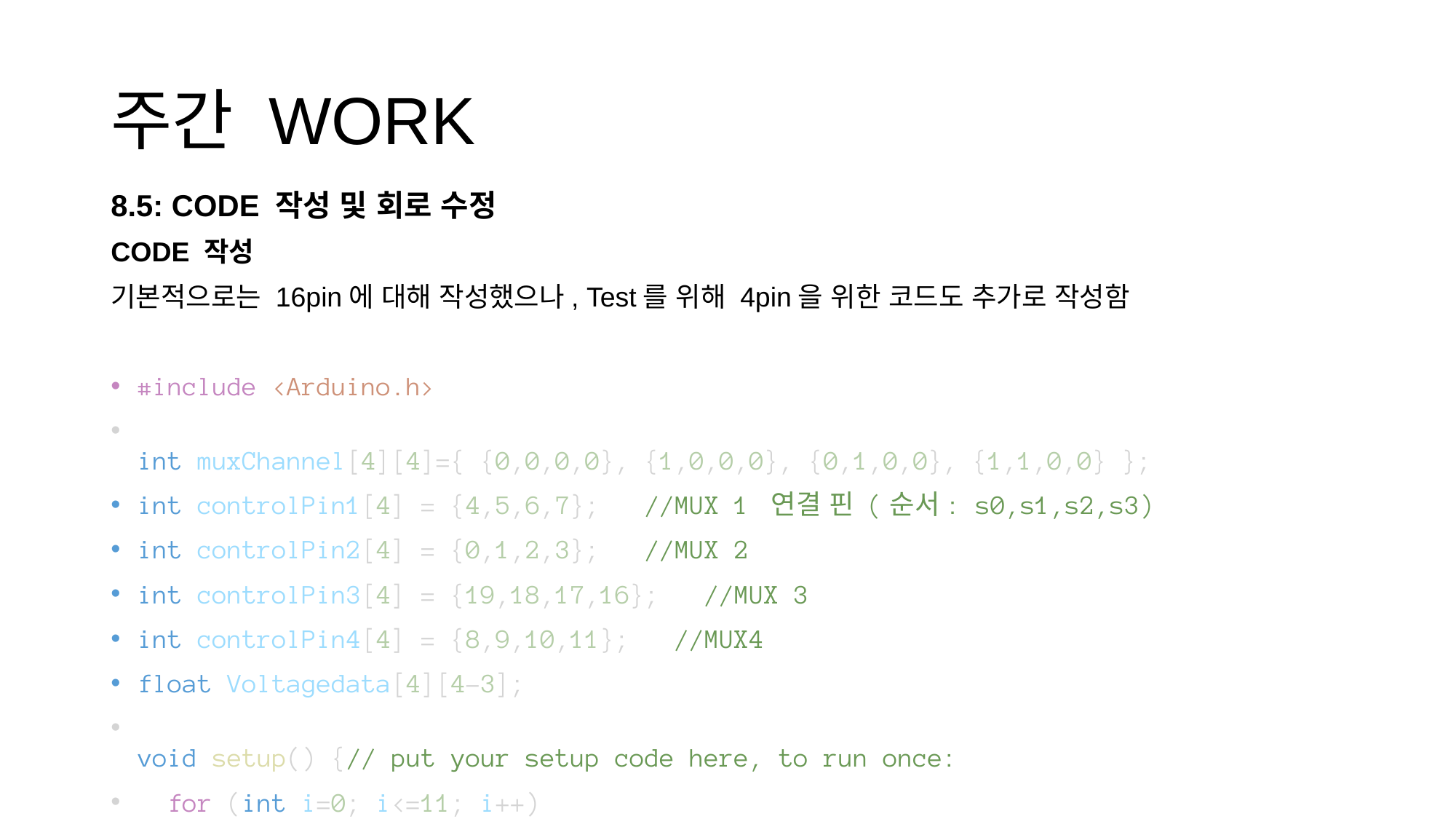

# 주간 WORK
8.5: CODE 작성 및 회로 수정
CODE 작성
기본적으로는 16pin에 대해 작성했으나, Test를 위해 4pin을 위한 코드도 추가로 작성함

#include <Arduino.h>
int muxChannel[4][4]={ {0,0,0,0}, {1,0,0,0}, {0,1,0,0}, {1,1,0,0} };
int controlPin1[4] = {4,5,6,7};   //MUX 1 연결 핀 (순서: s0,s1,s2,s3)
int controlPin2[4] = {0,1,2,3};   //MUX 2
int controlPin3[4] = {19,18,17,16};   //MUX 3
int controlPin4[4] = {8,9,10,11};   //MUX4
float Voltagedata[4][4-3];
void setup() {// put your setup code here, to run once:
  for (int i=0; i<=11; i++)
  {
    pinMode(i, OUTPUT);
  }
  pinMode(14, INPUT);
  pinMode(15, INPUT);
  pinMode(16, OUTPUT);
  pinMode(17, OUTPUT);
  pinMode(18, OUTPUT);
  pinMode(19, OUTPUT);
  for (int i=0; i<=11; i++)
  {
    digitalWrite(i,LOW);
  }
  digitalWrite(16,LOW);
  digitalWrite(17,LOW);
  digitalWrite(18,LOW);
  digitalWrite(19,LOW);
  Serial.begin(9600);
}
void loop() {// put your main code here, to run repeatedly:

  for(int k=0; k<=3; k++){   //k: 전류 흘리는 Pin 관련 값; k+1 = MUX1, k+2 = MUX2 연결
    for(int i=0; i<=3; i++){
      digitalWrite(controlPin1[i], muxChannel[k][i]);
      if (k<3) { digitalWrite(controlPin2[i], muxChannel[k+1][i]); }
      else { digitalWrite(controlPin2[i], muxChannel[0][i]); }
    }
    int l=k+2;
    while(l<=k+2){   //l-4<=k-2   //l: 전압 받아오는 Pin 관련 값; l+1 = MUX3, l+2 = MUX4 연결
      for(int i=0; i<=3; i++){
        if (l<=3) { digitalWrite(controlPin3[i], muxChannel[l][i]); }
        else { digitalWrite(controlPin3[i], muxChannel[l-4][i]); }
        if (l<3) { digitalWrite(controlPin4[i], muxChannel[l+1][i]); }
        else { digitalWrite(controlPin4[i], muxChannel[l+1-4][i]); }
      }
      int a= l-(k+2);
      // Voltagedata[k][a] = (analogRead(1) - analogRead(0))/1023. * 5 ;  // MUX3(1), MUX4(0)로부터 받아온 두 전압값의 차이값 저장, [V]
      Voltagedata[k][a] = analogRead(0)/1023. * 5 ;  // OP Amp 회로로 측정한 MUX3, MUX4 SIG 사이 전압값 저장, [V]

      Serial.print("( 전류 흘리는 센서 # ): (");
      if (k<3) { Serial.print(k+1);    Serial.print(",");    Serial.print(k+2);    Serial.print(") ");}
      else { Serial.print(k+1);    Serial.print(",1");    Serial.print(") ");}

      Serial.print("( 전압 측정하는 센서 # ): (");
      if (l<3) { Serial.print(l+1);    Serial.print(",");    Serial.print(l+2);    Serial.print(") ");}
      else if (l==3) {Serial.print("4,1) ");}
      else { Serial.print(l+1-4);    Serial.print(",");    Serial.print(l+2-4);    Serial.print(") ");}
      Serial.print("( 측정 전압 값 ): (");
      Serial.print(Voltagedata[k][a]);    Serial.println("[V])");
      l++;
      delay(500);
    }

  }